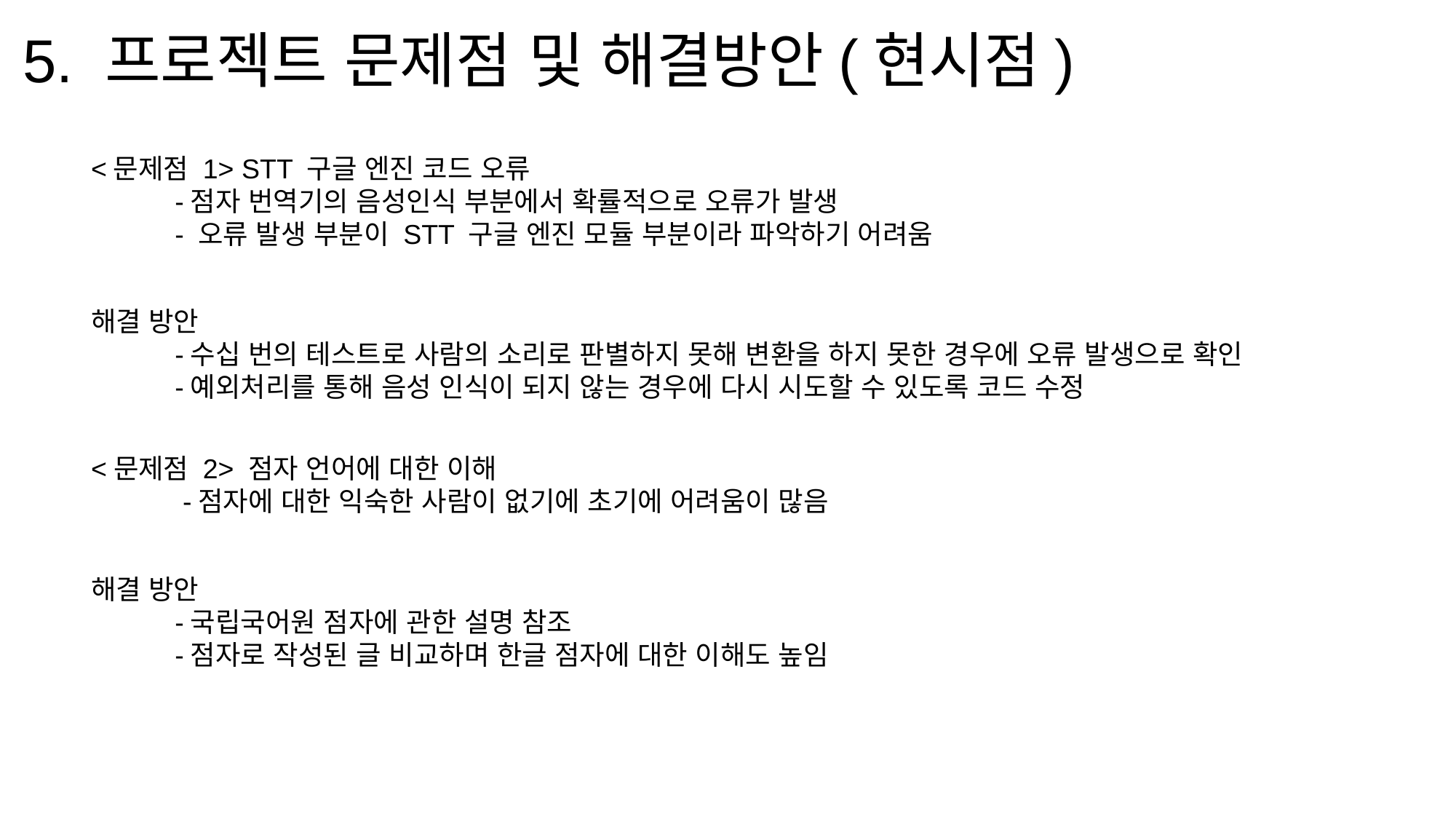

# 5. 프로젝트 문제점 및 해결방안(현시점)
<문제점 1> STT 구글 엔진 코드 오류
           -점자 번역기의 음성인식 부분에서 확률적으로 오류가 발생
           - 오류 발생 부분이 STT 구글 엔진 모듈 부분이라 파악하기 어려움
해결 방안
           -수십 번의 테스트로 사람의 소리로 판별하지 못해 변환을 하지 못한 경우에 오류 발생으로 확인
           -예외처리를 통해 음성 인식이 되지 않는 경우에 다시 시도할 수 있도록 코드 수정
<문제점 2> 점자 언어에 대한 이해
            -점자에 대한 익숙한 사람이 없기에 초기에 어려움이 많음
해결 방안
           -국립국어원 점자에 관한 설명 참조
           -점자로 작성된 글 비교하며 한글 점자에 대한 이해도 높임